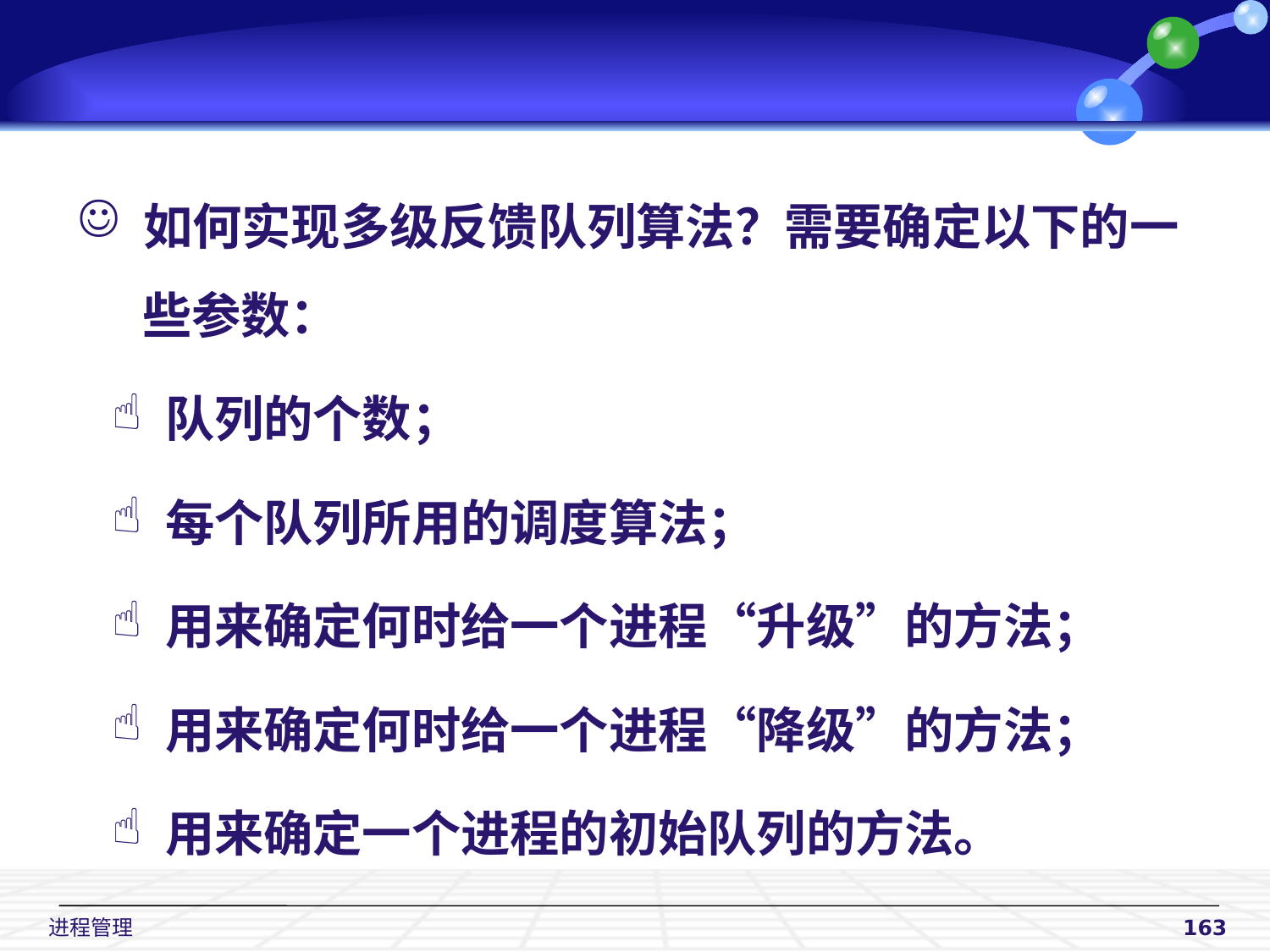

如何实现多级反馈队列算法？需要确定以下的一
   些参数：
 队列的个数；
 每个队列所用的调度算法；
 用来确定何时给一个进程“升级”的方法；
 用来确定何时给一个进程“降级”的方法；
 用来确定一个进程的初始队列的方法。
   进程管理
163